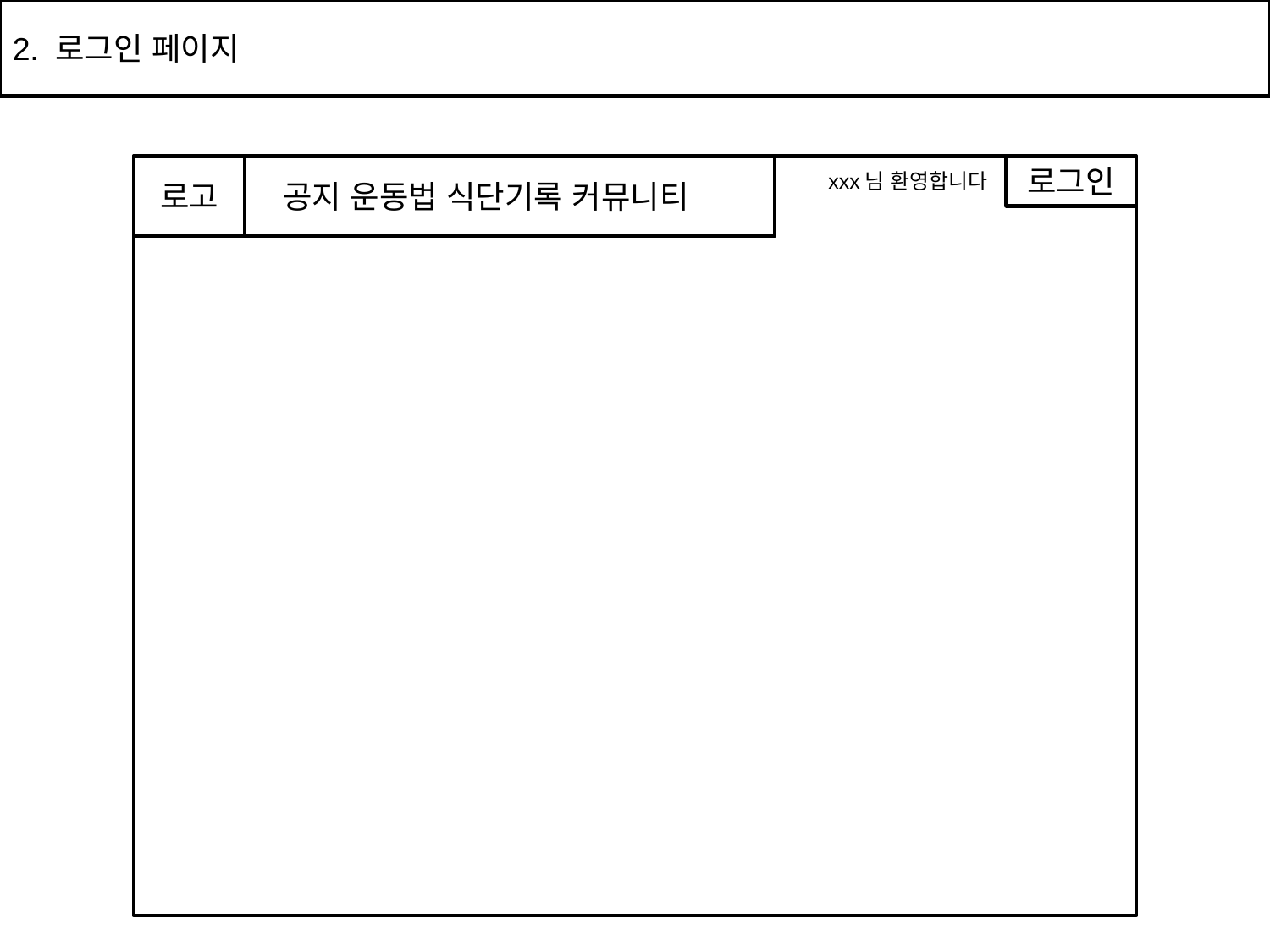

2. 로그인 페이지

로고
  공지 운동법 식단기록 커뮤니티
xxx님 환영합니다
로그인